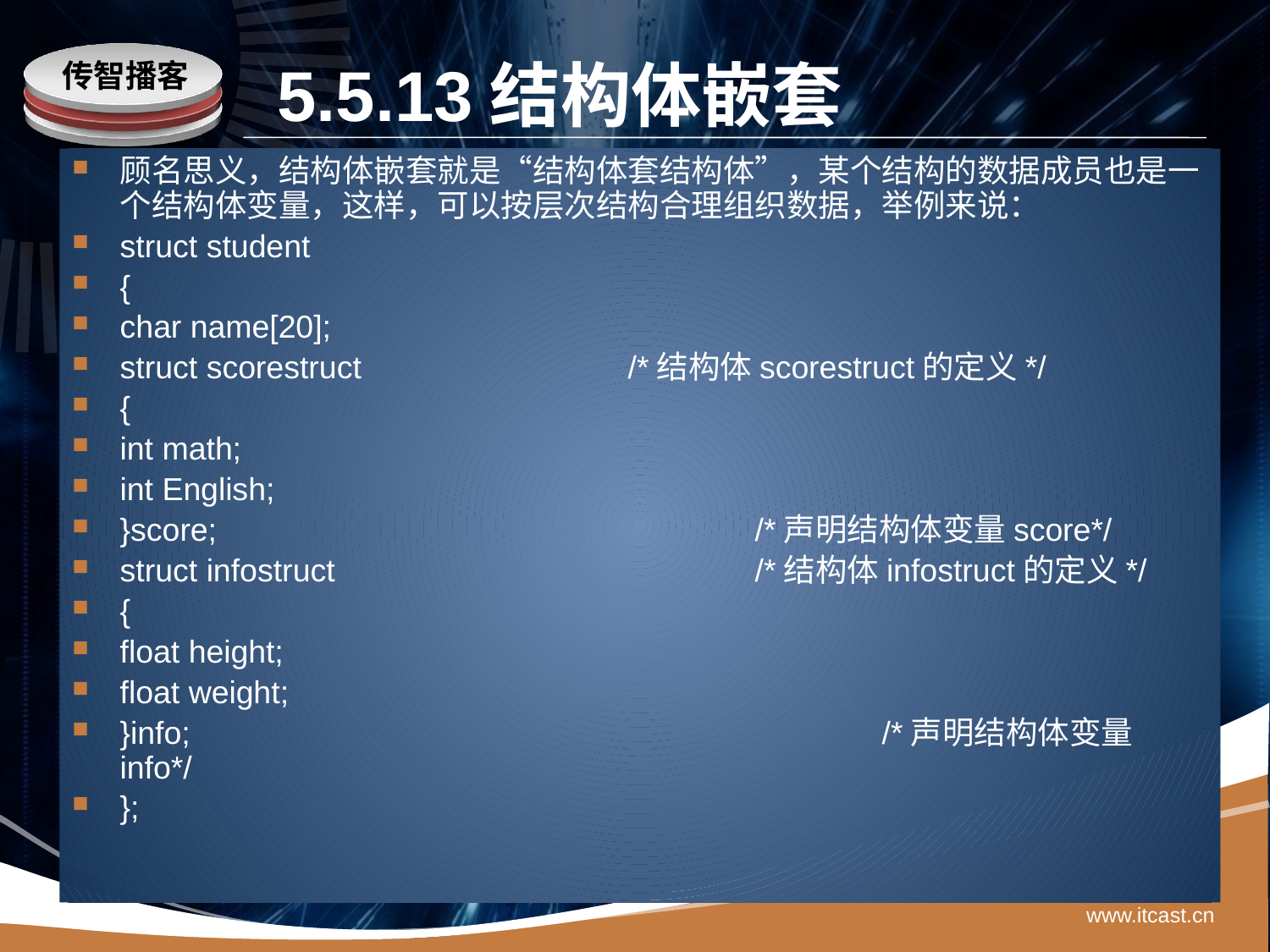

# 5.5.13结构体嵌套
顾名思义，结构体嵌套就是“结构体套结构体”，某个结构的数据成员也是一个结构体变量，这样，可以按层次结构合理组织数据，举例来说：
struct student
{
char name[20];
struct scorestruct			/*结构体scorestruct的定义*/
{
int math;
int English;
}score;					/*声明结构体变量score*/
struct infostruct				/*结构体infostruct的定义*/
{
float height;
float weight;
}info;						/*声明结构体变量info*/
};
www.itcast.cn